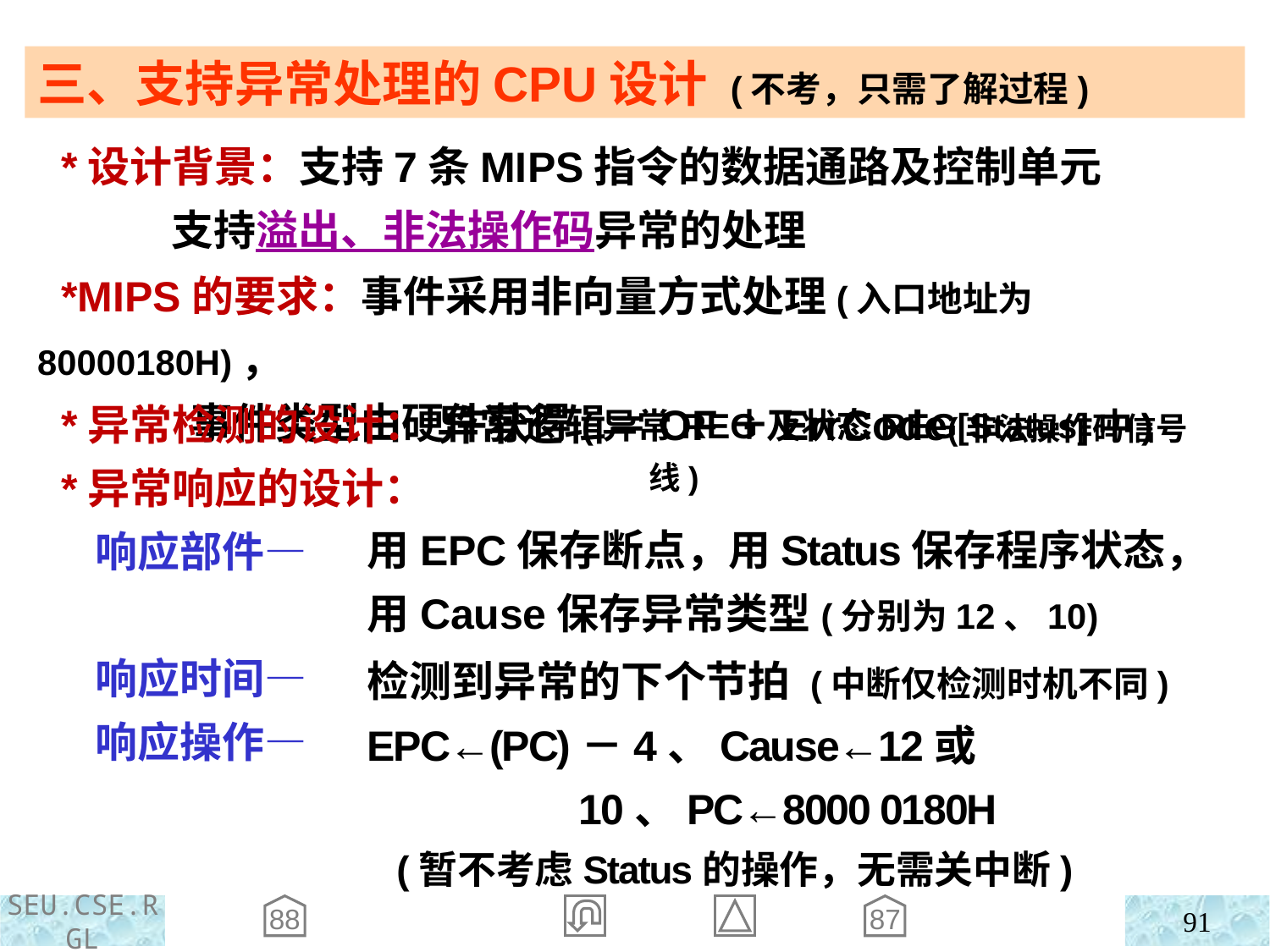

三、支持异常处理的CPU设计 (不考，只需了解过程)
  *设计背景：支持7条MIPS指令的数据通路及控制单元
             支持溢出、非法操作码异常的处理
  *MIPS的要求：事件采用非向量方式处理(入口地址为80000180H)，
               事件类型由硬件获得(异常REG及状态REG[Status]中)
  *异常检测的设计：
  *异常响应的设计：
     响应部件—

     响应时间—
     响应操作—
异常逻辑＝OF＋ErrCode(非法操作码信号线)
用EPC保存断点，用Status保存程序状态，
用Cause保存异常类型(分别为12、10)
检测到异常的下个节拍 (中断仅检测时机不同)
EPC←(PC)－4、Cause←12或10、PC←8000 0180H
   (暂不考虑Status的操作，无需关中断)

88
87
91